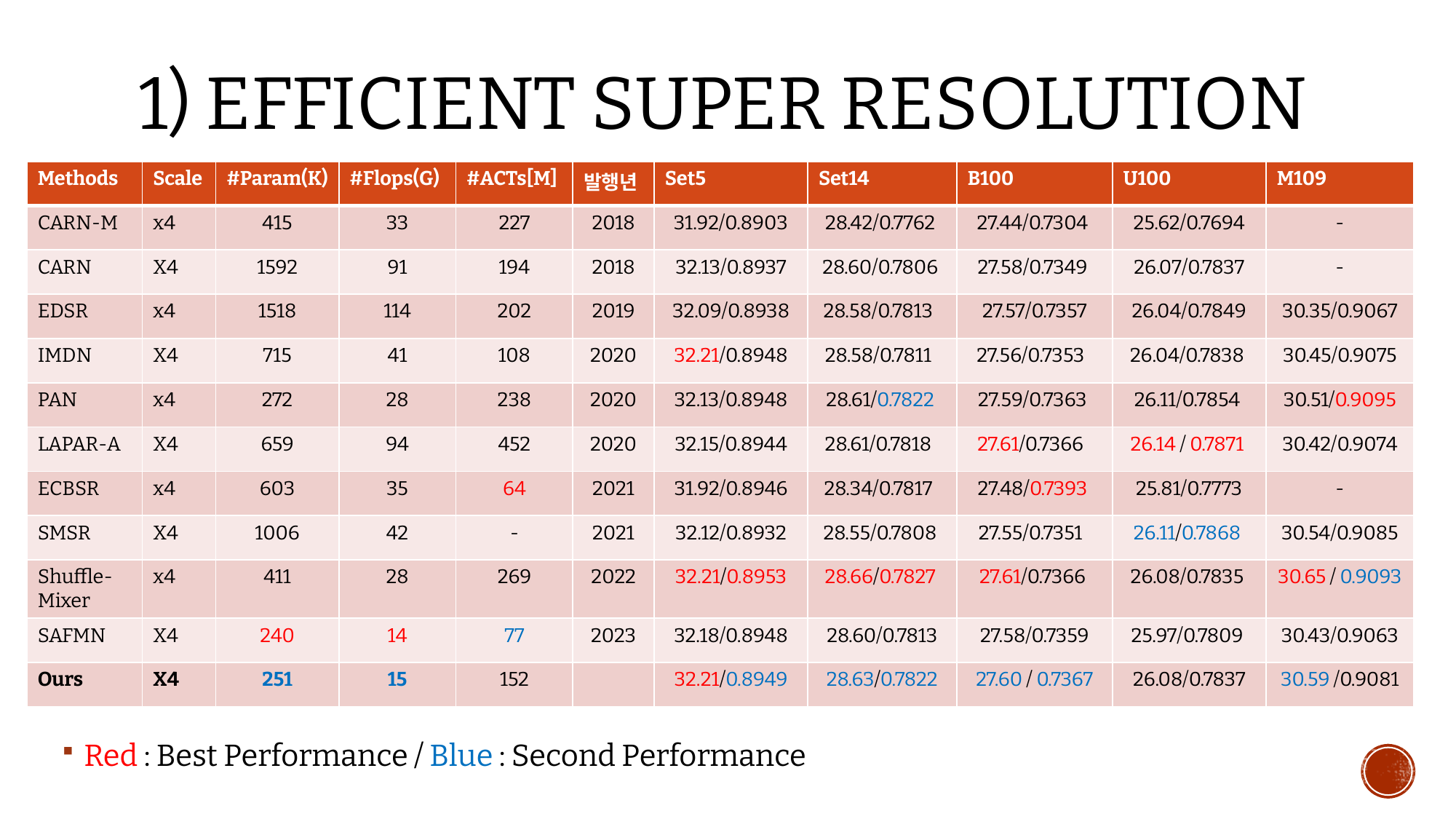

# 1) Efficient super resolution
| Methods | Scale | #Param(K) | #Flops(G) | #ACTs[M] | 발행년 | Set5 | Set14 | B100 | U100 | M109 |
| --- | --- | --- | --- | --- | --- | --- | --- | --- | --- | --- |
| CARN-M | x4 | 415 | 33 | 227 | 2018 | 31.92/0.8903 | 28.42/0.7762 | 27.44/0.7304 | 25.62/0.7694 | - |
| CARN | X4 | 1592 | 91 | 194 | 2018 | 32.13/0.8937 | 28.60/0.7806 | 27.58/0.7349 | 26.07/0.7837 | - |
| EDSR | x4 | 1518 | 114 | 202 | 2019 | 32.09/0.8938 | 28.58/0.7813 | 27.57/0.7357 | 26.04/0.7849 | 30.35/0.9067 |
| IMDN | X4 | 715 | 41 | 108 | 2020 | 32.21/0.8948 | 28.58/0.7811 | 27.56/0.7353 | 26.04/0.7838 | 30.45/0.9075 |
| PAN | x4 | 272 | 28 | 238 | 2020 | 32.13/0.8948 | 28.61/0.7822 | 27.59/0.7363 | 26.11/0.7854 | 30.51/0.9095 |
| LAPAR-A | X4 | 659 | 94 | 452 | 2020 | 32.15/0.8944 | 28.61/0.7818 | 27.61/0.7366 | 26.14 / 0.7871 | 30.42/0.9074 |
| ECBSR | x4 | 603 | 35 | 64 | 2021 | 31.92/0.8946 | 28.34/0.7817 | 27.48/0.7393 | 25.81/0.7773 | - |
| SMSR | X4 | 1006 | 42 | - | 2021 | 32.12/0.8932 | 28.55/0.7808 | 27.55/0.7351 | 26.11/0.7868 | 30.54/0.9085 |
| Shuffle-Mixer | x4 | 411 | 28 | 269 | 2022 | 32.21/0.8953 | 28.66/0.7827 | 27.61/0.7366 | 26.08/0.7835 | 30.65 / 0.9093 |
| SAFMN | X4 | 240 | 14 | 77 | 2023 | 32.18/0.8948 | 28.60/0.7813 | 27.58/0.7359 | 25.97/0.7809 | 30.43/0.9063 |
| Ours | X4 | 251 | 15 | 152 |  | 32.21/0.8949 | 28.63/0.7822 | 27.60 / 0.7367 | 26.08/0.7837 | 30.59 /0.9081 |
Red : Best Performance / Blue : Second Performance